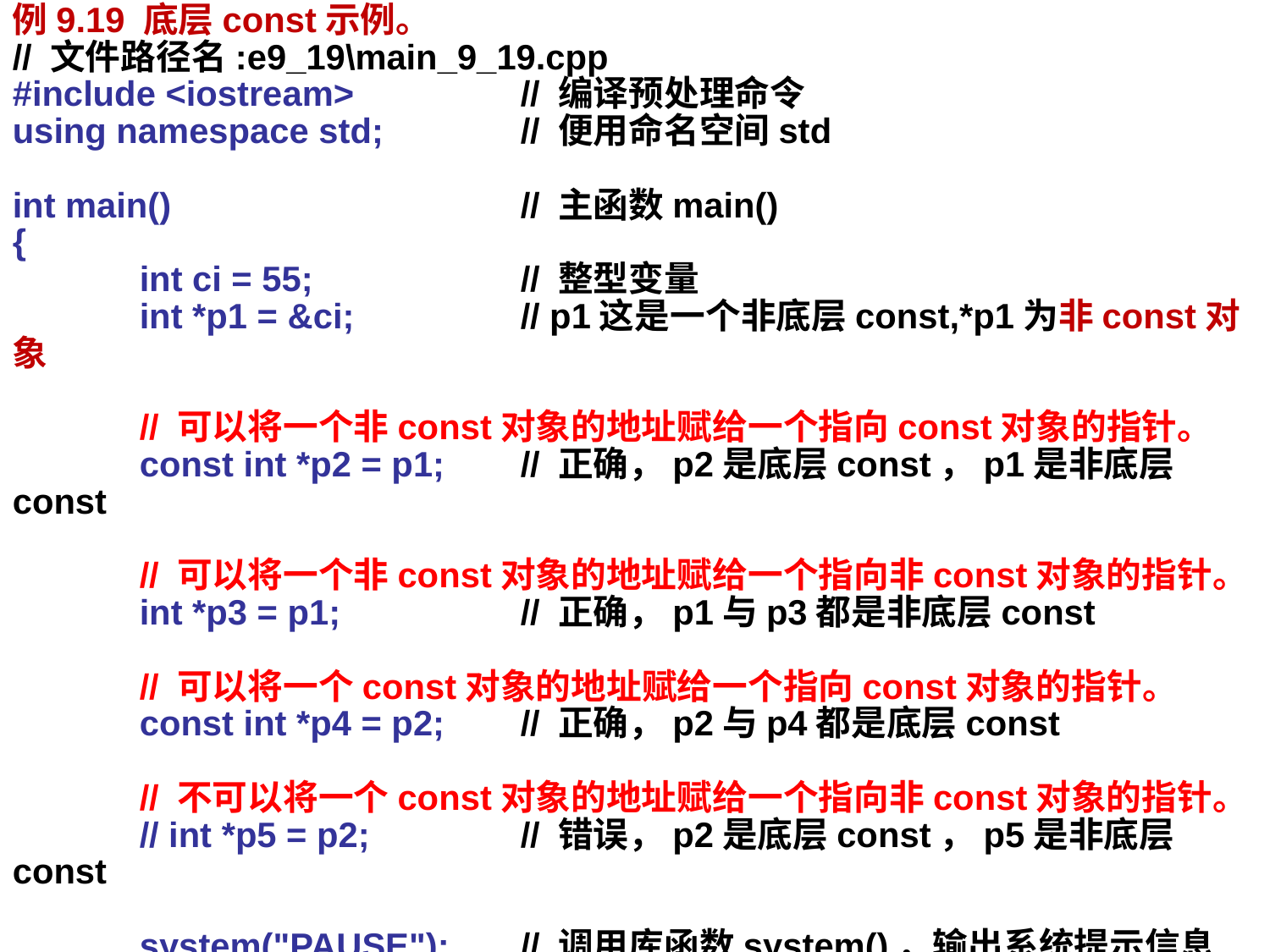

例9.19 底层const示例。
// 文件路径名:e9_19\main_9_19.cpp
#include <iostream>            	// 编译预处理命令
using namespace std;		// 便用命名空间std

int main()			// 主函数main()
{
	int ci = 55;		// 整型变量
	int *p1 = &ci;		// p1这是一个非底层const,*p1为非const对象

	// 可以将一个非const对象的地址赋给一个指向const对象的指针。
	const int *p2 = p1;	// 正确，p2是底层const，p1是非底层const

	// 可以将一个非const对象的地址赋给一个指向非const对象的指针。
	int *p3 = p1;		// 正确，p1与p3都是非底层const

	// 可以将一个const对象的地址赋给一个指向const对象的指针。
	const int *p4 = p2;	// 正确，p2与p4都是底层const

	// 不可以将一个const对象的地址赋给一个指向非const对象的指针。
	// int *p5 = p2;		// 错误，p2是底层const，p5是非底层const

	system("PAUSE");	// 调用库函数system()，输出系统提示信息
	return 0;        		// 返回值0, 返回操作系统
}